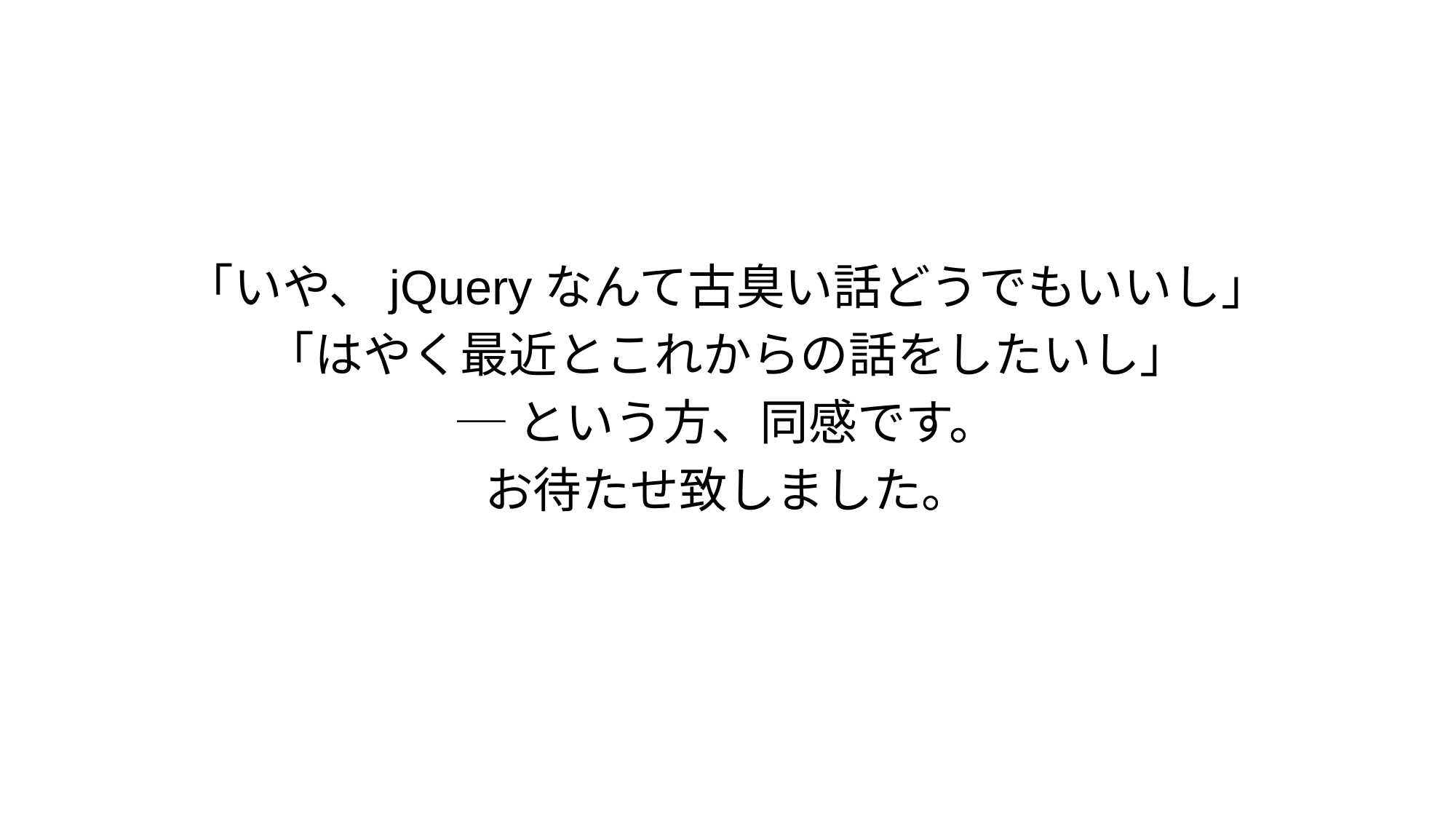

「いや、jQueryなんて古臭い話どうでもいいし」
「はやく最近とこれからの話をしたいし」
─という方、同感です。
お待たせ致しました。